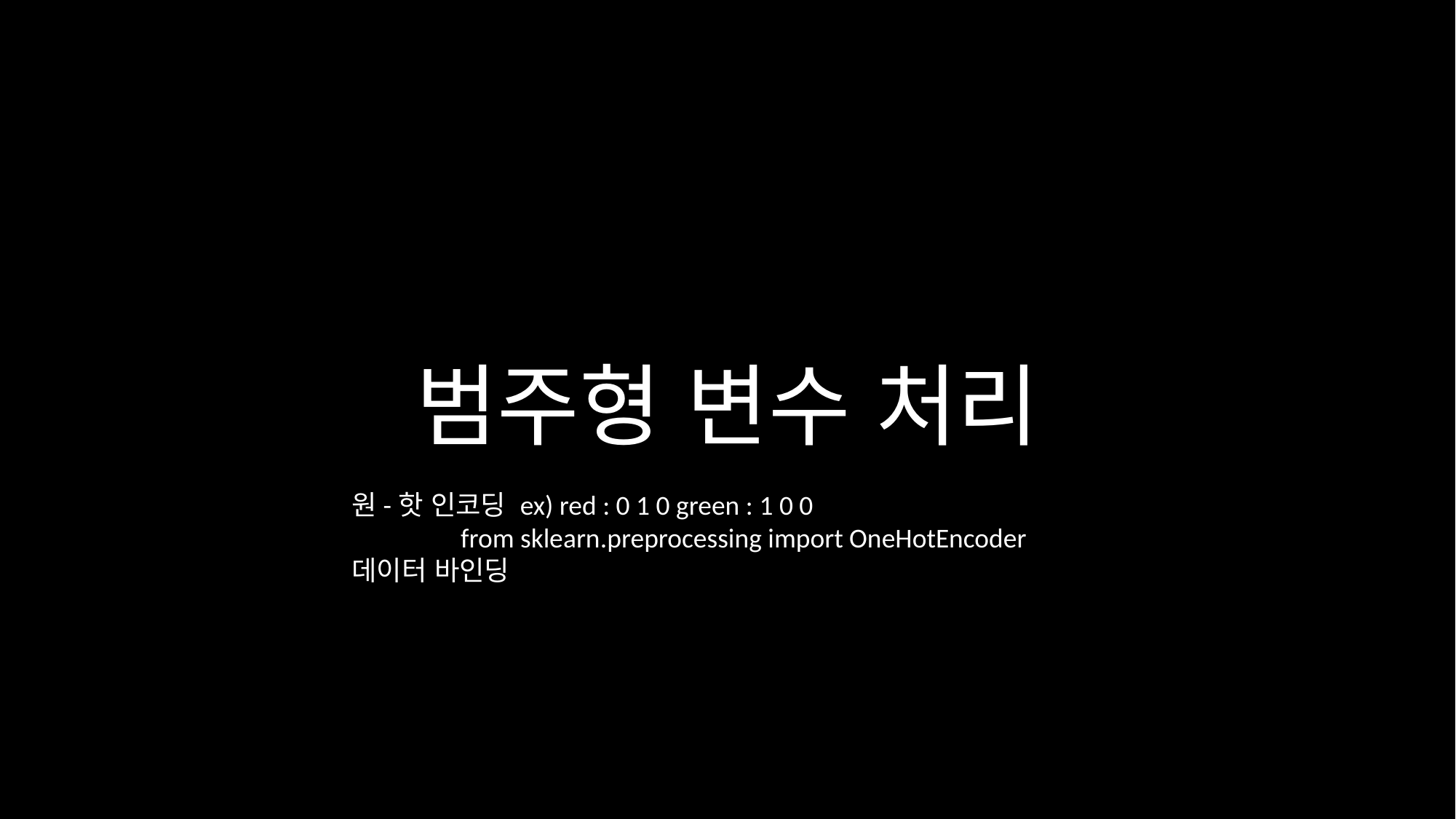

# 범주형 변수 처리
원-핫 인코딩 ex) red : 0 1 0 green : 1 0 0
	from sklearn.preprocessing import OneHotEncoder
데이터 바인딩